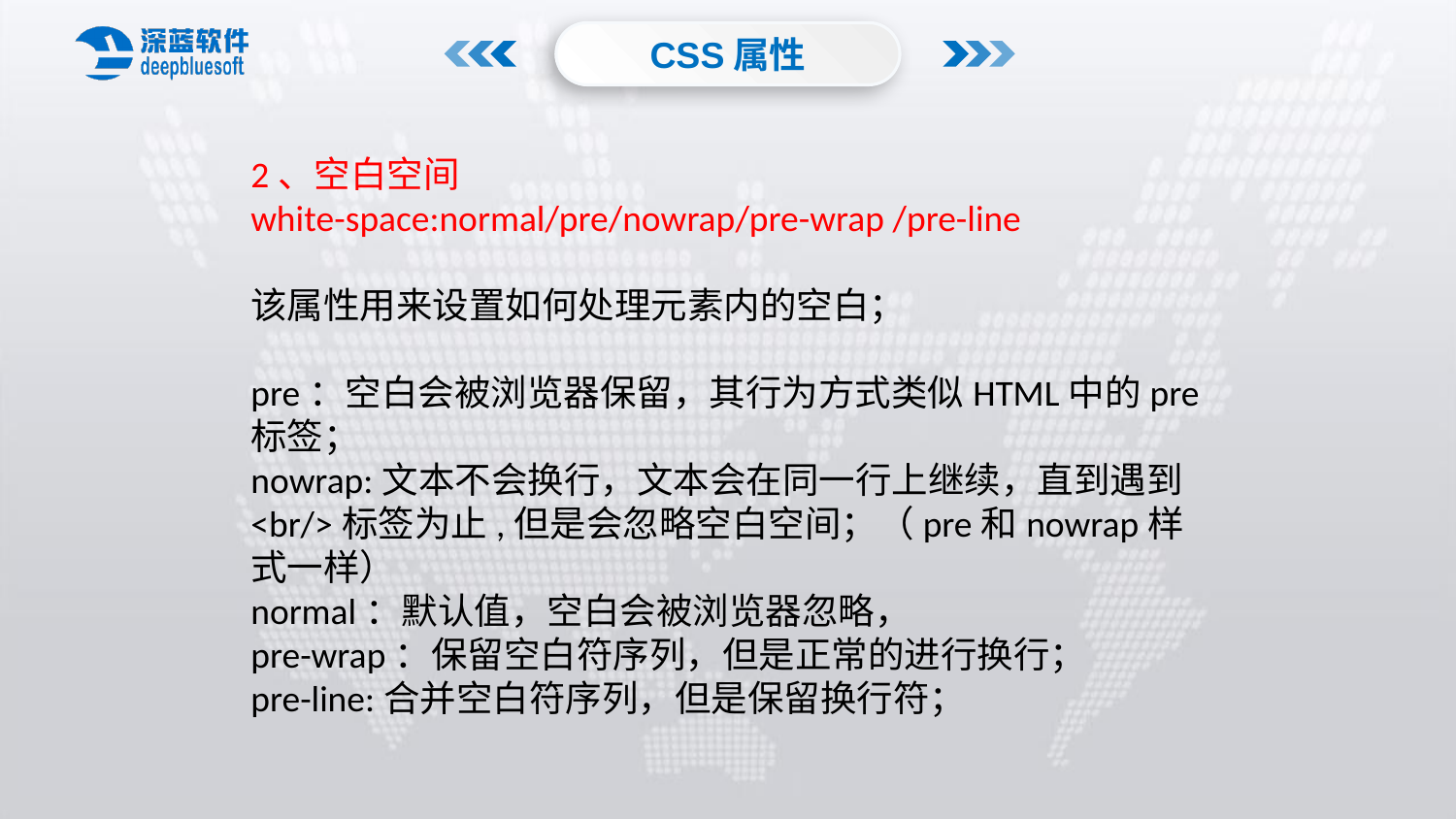

CSS属性

2、空白空间
white-space:normal/pre/nowrap/pre-wrap /pre-line

该属性用来设置如何处理元素内的空白；

pre：空白会被浏览器保留，其行为方式类似HTML中的pre标签；
nowrap:文本不会换行，文本会在同一行上继续，直到遇到<br/>标签为止,但是会忽略空白空间；（pre和nowrap样式一样）
normal：默认值，空白会被浏览器忽略，
pre-wrap：保留空白符序列，但是正常的进行换行；
pre-line:合并空白符序列，但是保留换行符；